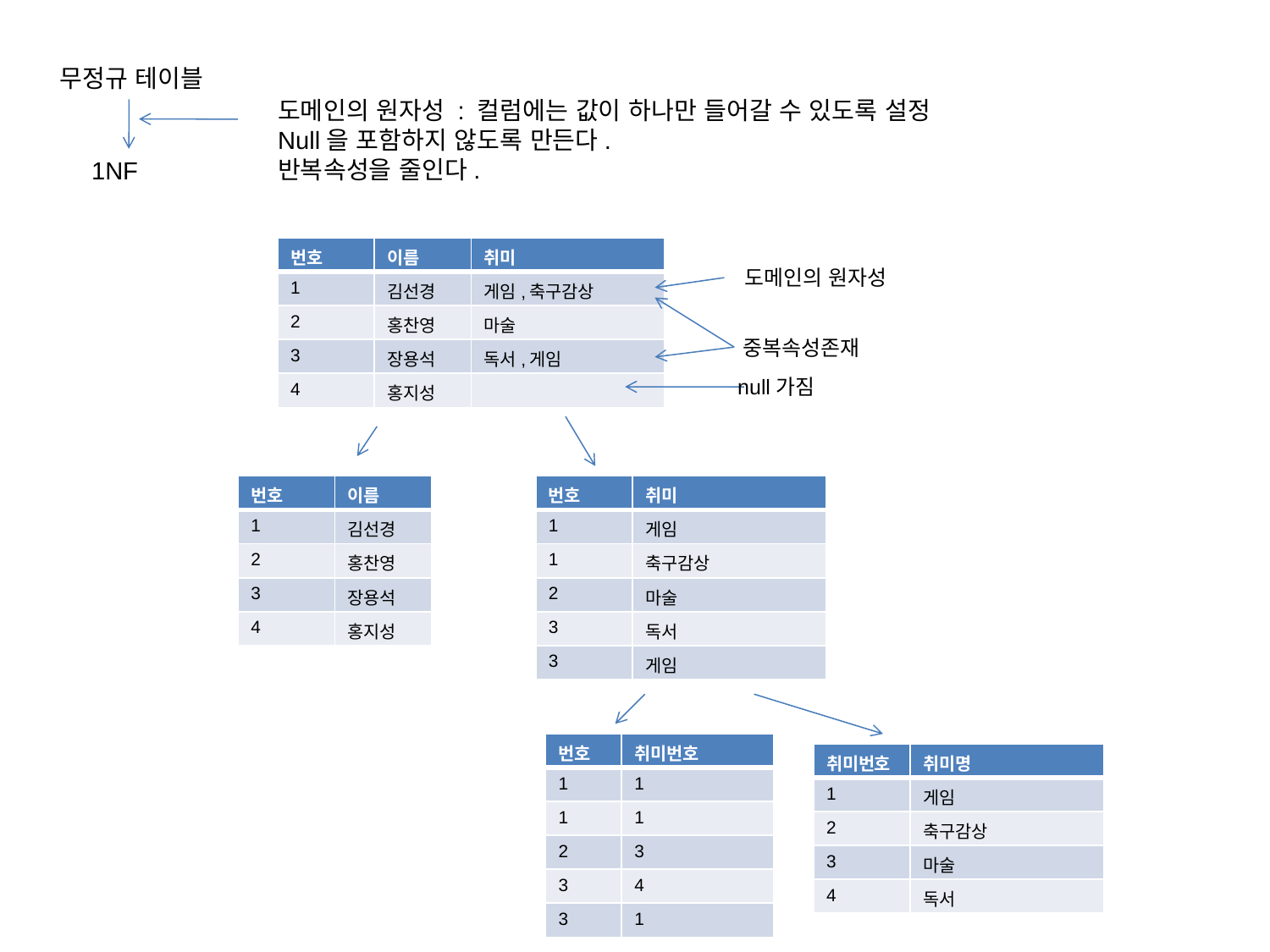

무정규 테이블
도메인의 원자성 : 컬럼에는 값이 하나만 들어갈 수 있도록 설정
Null을 포함하지 않도록 만든다.
반복속성을 줄인다.
1NF
| 번호 | 이름 | 취미 |
| --- | --- | --- |
| 1 | 김선경 | 게임,축구감상 |
| 2 | 홍찬영 | 마술 |
| 3 | 장용석 | 독서,게임 |
| 4 | 홍지성 |  |
도메인의 원자성
중복속성존재
null가짐
| 번호 | 이름 |
| --- | --- |
| 1 | 김선경 |
| 2 | 홍찬영 |
| 3 | 장용석 |
| 4 | 홍지성 |
| 번호 | 취미 |
| --- | --- |
| 1 | 게임 |
| 1 | 축구감상 |
| 2 | 마술 |
| 3 | 독서 |
| 3 | 게임 |
| 번호 | 취미번호 |
| --- | --- |
| 1 | 1 |
| 1 | 1 |
| 2 | 3 |
| 3 | 4 |
| 3 | 1 |
| 취미번호 | 취미명 |
| --- | --- |
| 1 | 게임 |
| 2 | 축구감상 |
| 3 | 마술 |
| 4 | 독서 |